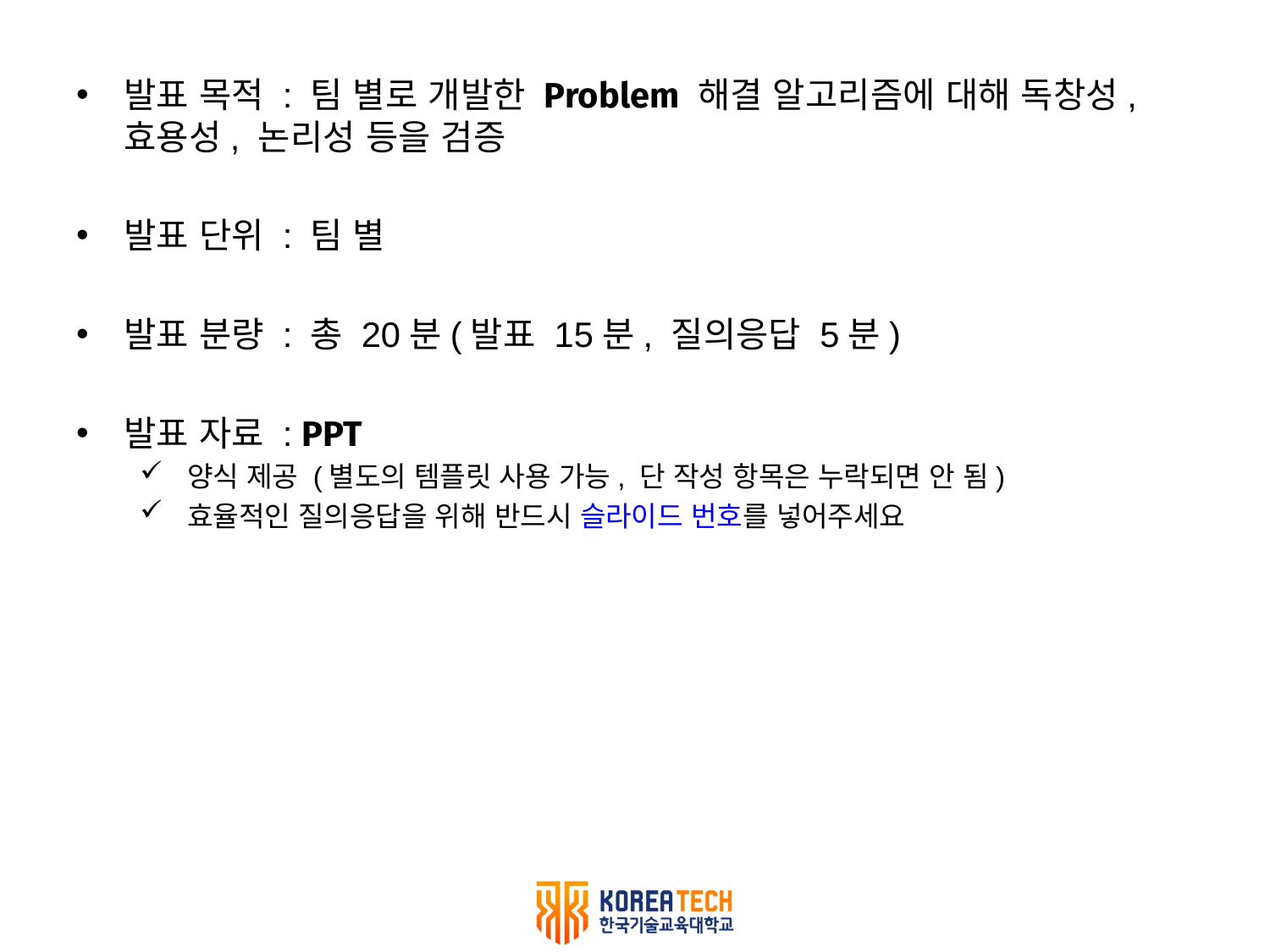

발표 목적 : 팀 별로 개발한 Problem 해결 알고리즘에 대해 독창성, 효용성, 논리성 등을 검증

발표 단위 : 팀 별

발표 분량 : 총 20분(발표 15분, 질의응답 5분)

발표 자료 : PPT
양식 제공 (별도의 템플릿 사용 가능, 단 작성 항목은 누락되면 안 됨)
효율적인 질의응답을 위해 반드시 슬라이드 번호를 넣어주세요